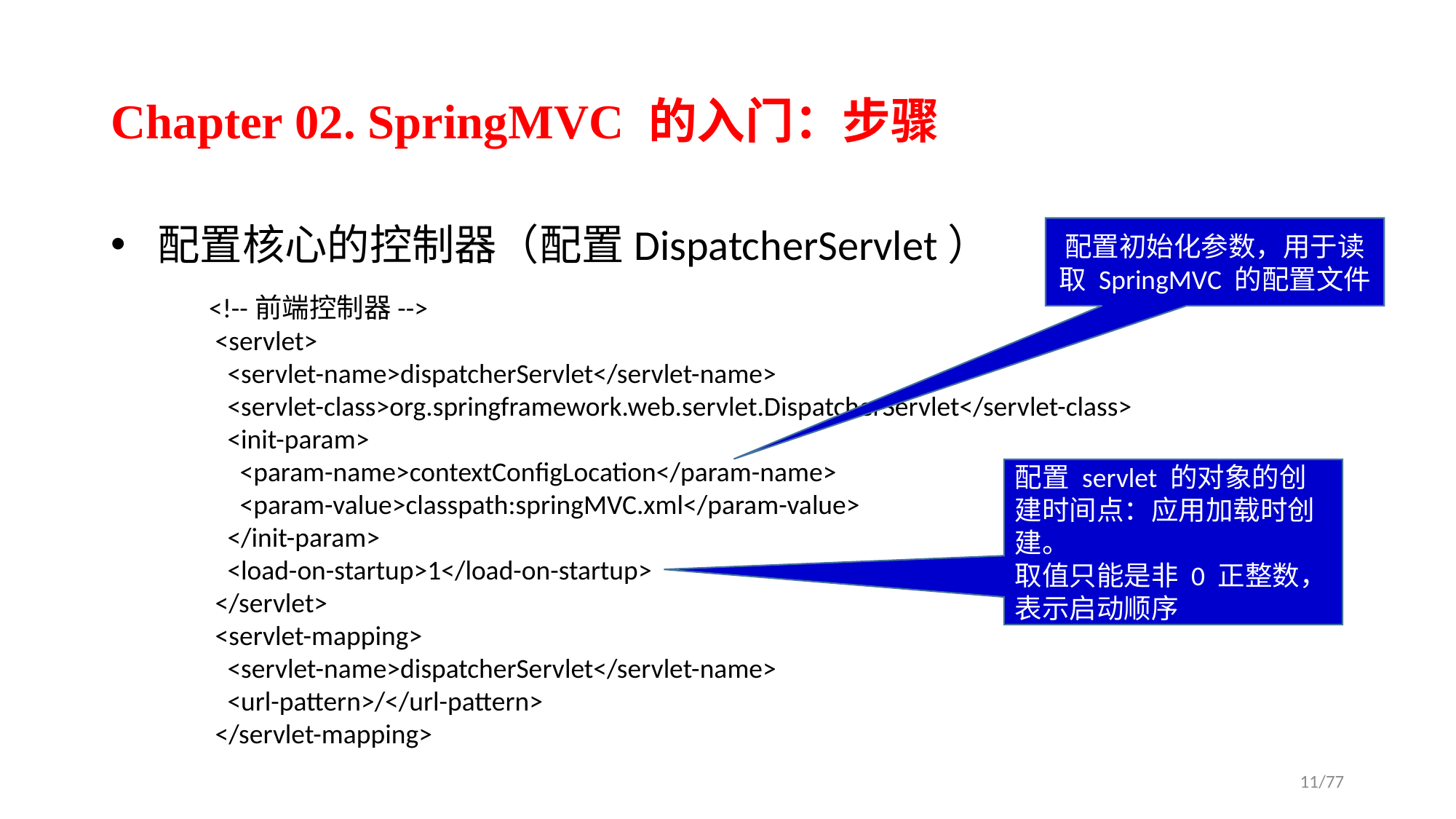

# Chapter 02. SpringMVC 的入门：步骤
 配置核心的控制器（配置DispatcherServlet）
配置初始化参数，用于读取 SpringMVC 的配置文件
 <!--前端控制器-->
  <servlet>
    <servlet-name>dispatcherServlet</servlet-name>
    <servlet-class>org.springframework.web.servlet.DispatcherServlet</servlet-class>
    <init-param>
      <param-name>contextConfigLocation</param-name>
      <param-value>classpath:springMVC.xml</param-value>
    </init-param>
    <load-on-startup>1</load-on-startup>
  </servlet>
  <servlet-mapping>
    <servlet-name>dispatcherServlet</servlet-name>
    <url-pattern>/</url-pattern>
  </servlet-mapping>
配置 servlet 的对象的创建时间点：应用加载时创建。
取值只能是非 0 正整数，表示启动顺序
11